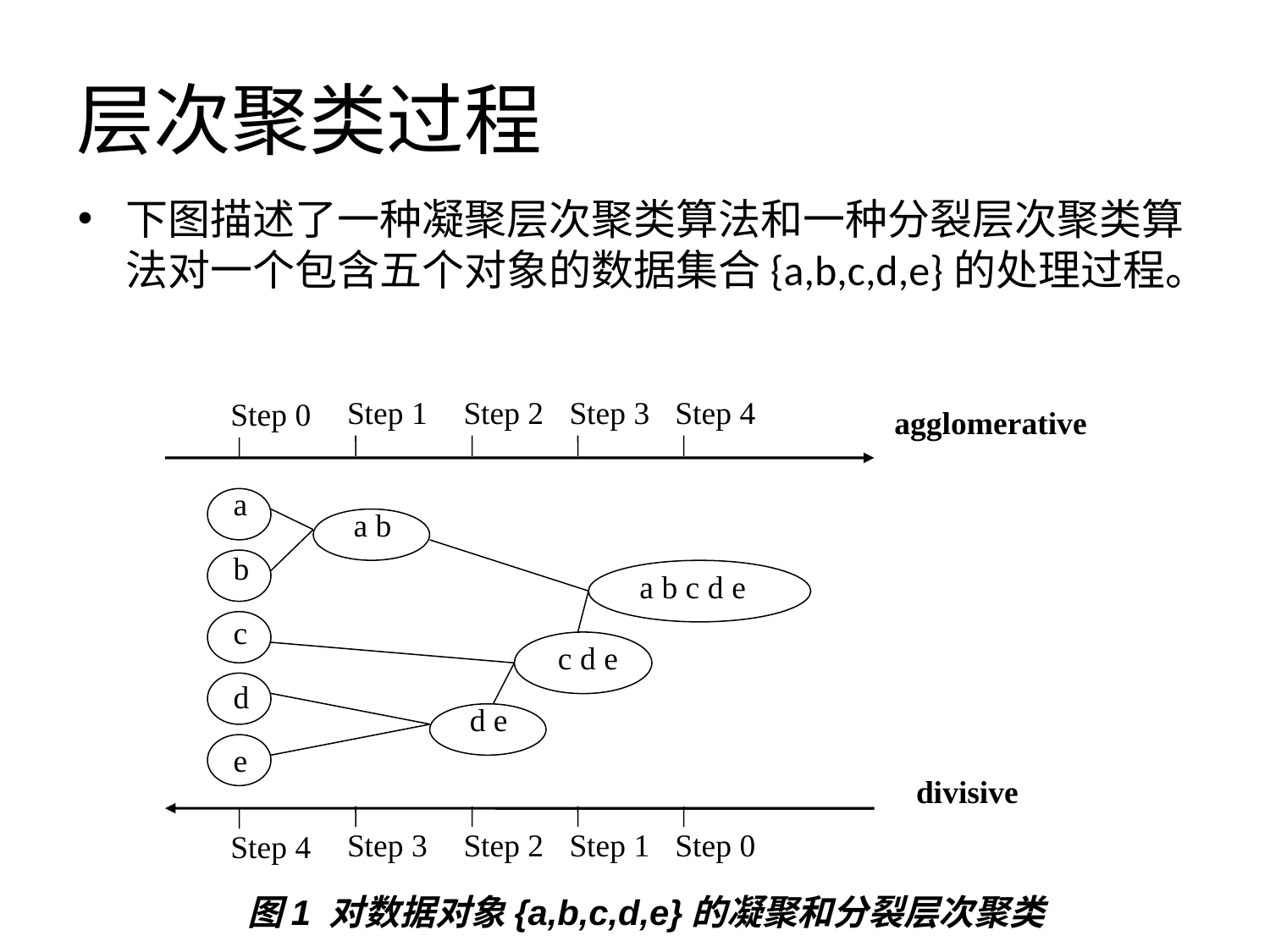

# 层次聚类过程
下图描述了一种凝聚层次聚类算法和一种分裂层次聚类算法对一个包含五个对象的数据集合{a,b,c,d,e}的处理过程。
Step 1

Step 2

Step 3

Step 4

Step 0

agglomerative

a

a b

b

a b c d e

c

c d e

d

d e

e
divisive

Step 3
Step 2
Step 1
Step 0
Step 4
图1 对数据对象{a,b,c,d,e}的凝聚和分裂层次聚类